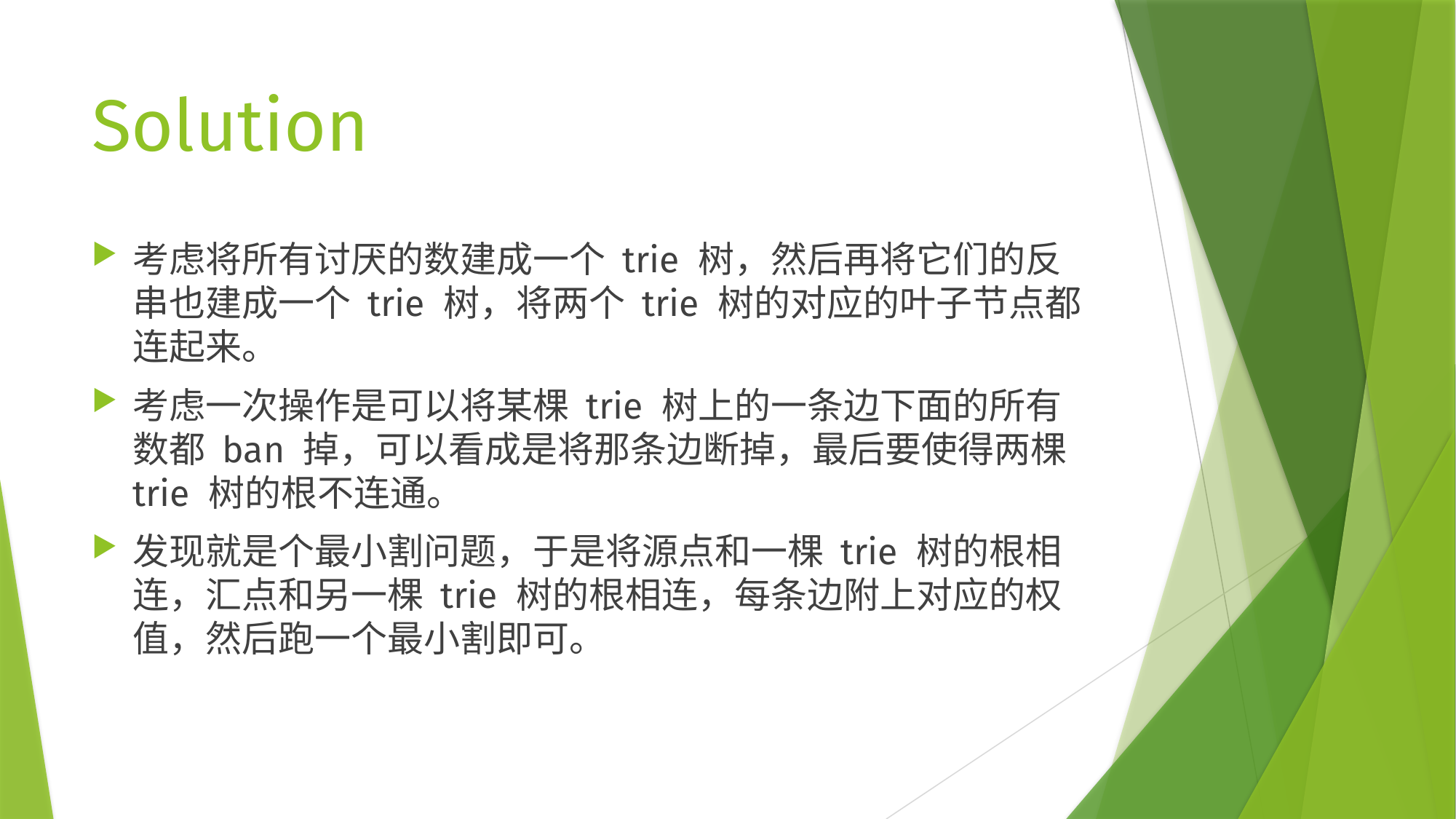

# Solution
考虑将所有讨厌的数建成一个 trie 树，然后再将它们的反串也建成一个 trie 树，将两个 trie 树的对应的叶子节点都连起来。
考虑一次操作是可以将某棵 trie 树上的一条边下面的所有数都 ban 掉，可以看成是将那条边断掉，最后要使得两棵 trie 树的根不连通。
发现就是个最小割问题，于是将源点和一棵 trie 树的根相连，汇点和另一棵 trie 树的根相连，每条边附上对应的权值，然后跑一个最小割即可。